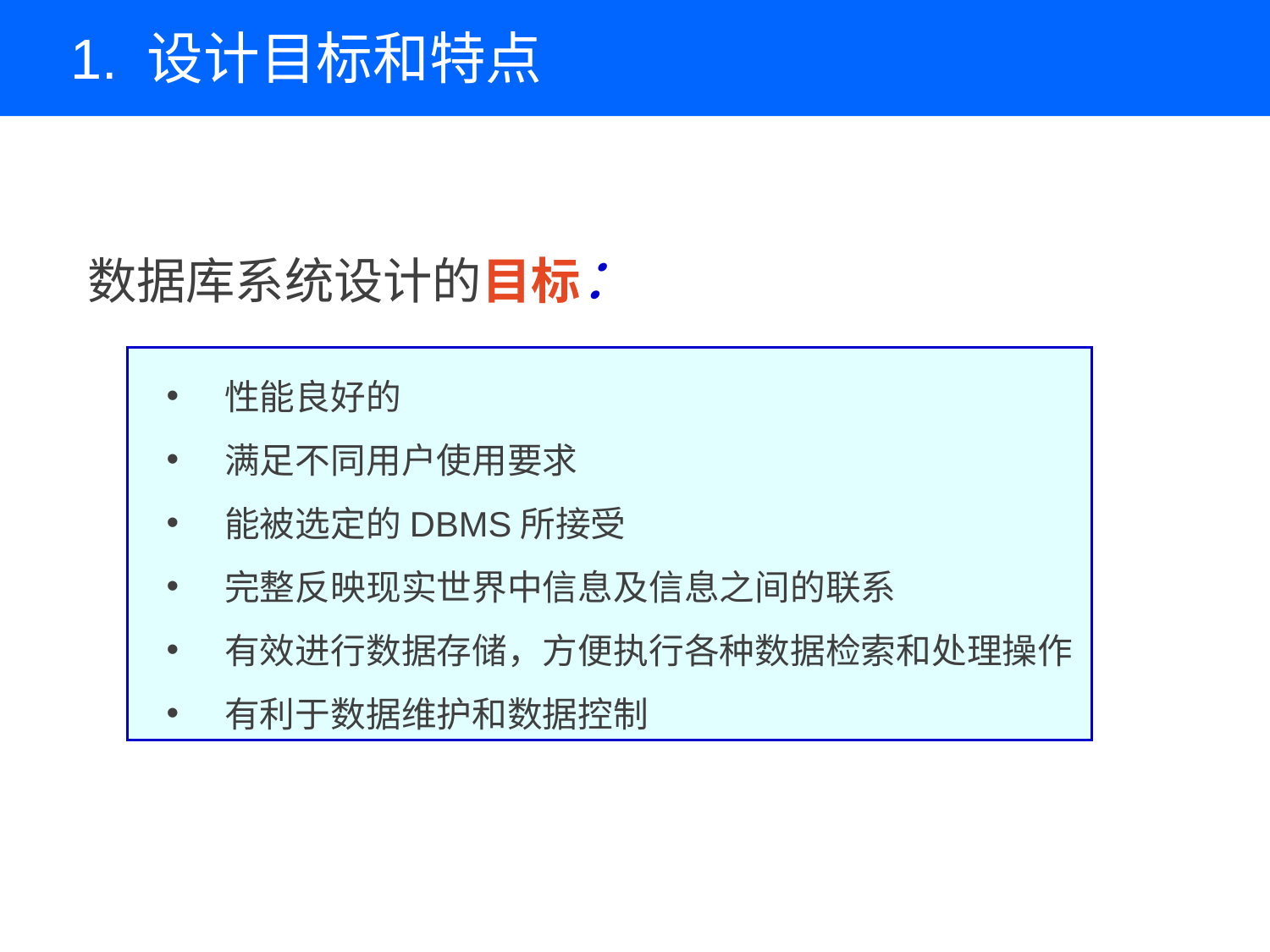

# 1. 设计目标和特点
数据库系统设计的目标：
性能良好的
满足不同用户使用要求
能被选定的DBMS所接受
完整反映现实世界中信息及信息之间的联系
有效进行数据存储，方便执行各种数据检索和处理操作
有利于数据维护和数据控制